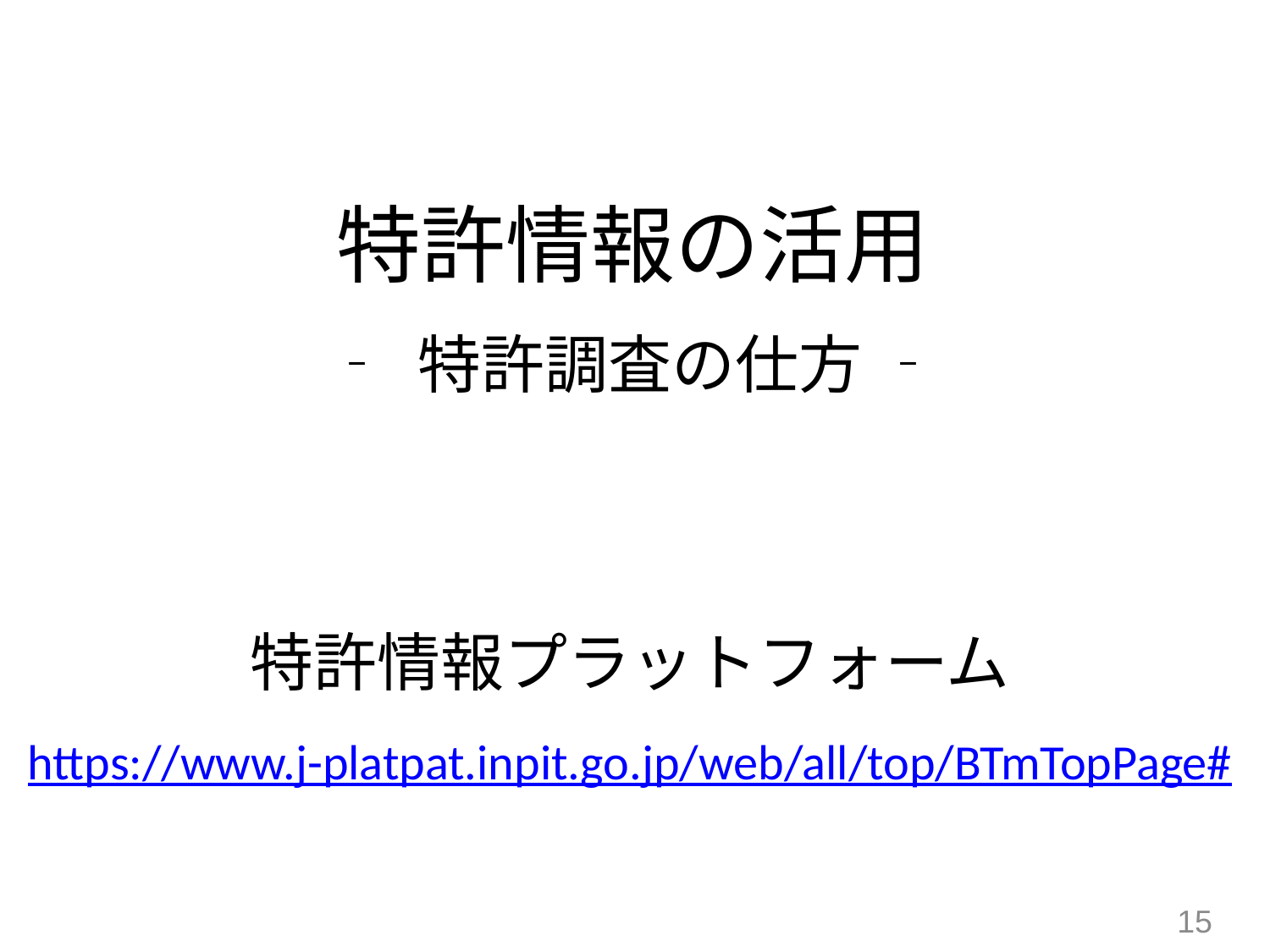

特許情報の活用
‐ 特許調査の仕方 ‐
特許情報プラットフォーム
https://www.j-platpat.inpit.go.jp/web/all/top/BTmTopPage#

15